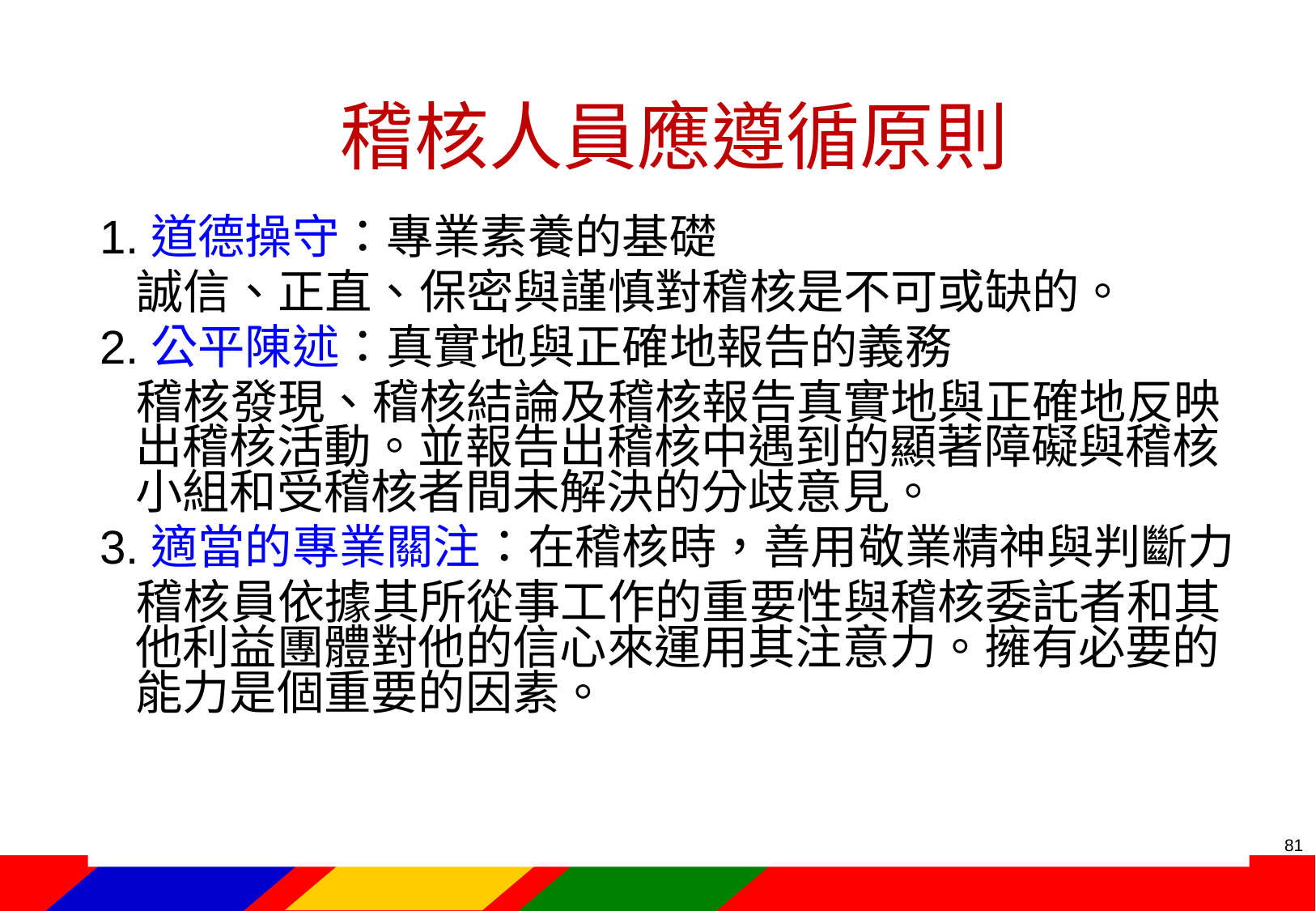

# 稽核人員應遵循原則
1.道德操守：專業素養的基礎
誠信、正直、保密與謹慎對稽核是不可或缺的。
2.公平陳述：真實地與正確地報告的義務
稽核發現、稽核結論及稽核報告真實地與正確地反映出稽核活動。並報告出稽核中遇到的顯著障礙與稽核小組和受稽核者間未解決的分歧意見。
3.適當的專業關注：在稽核時，善用敬業精神與判斷力
稽核員依據其所從事工作的重要性與稽核委託者和其他利益團體對他的信心來運用其注意力。擁有必要的能力是個重要的因素。
81